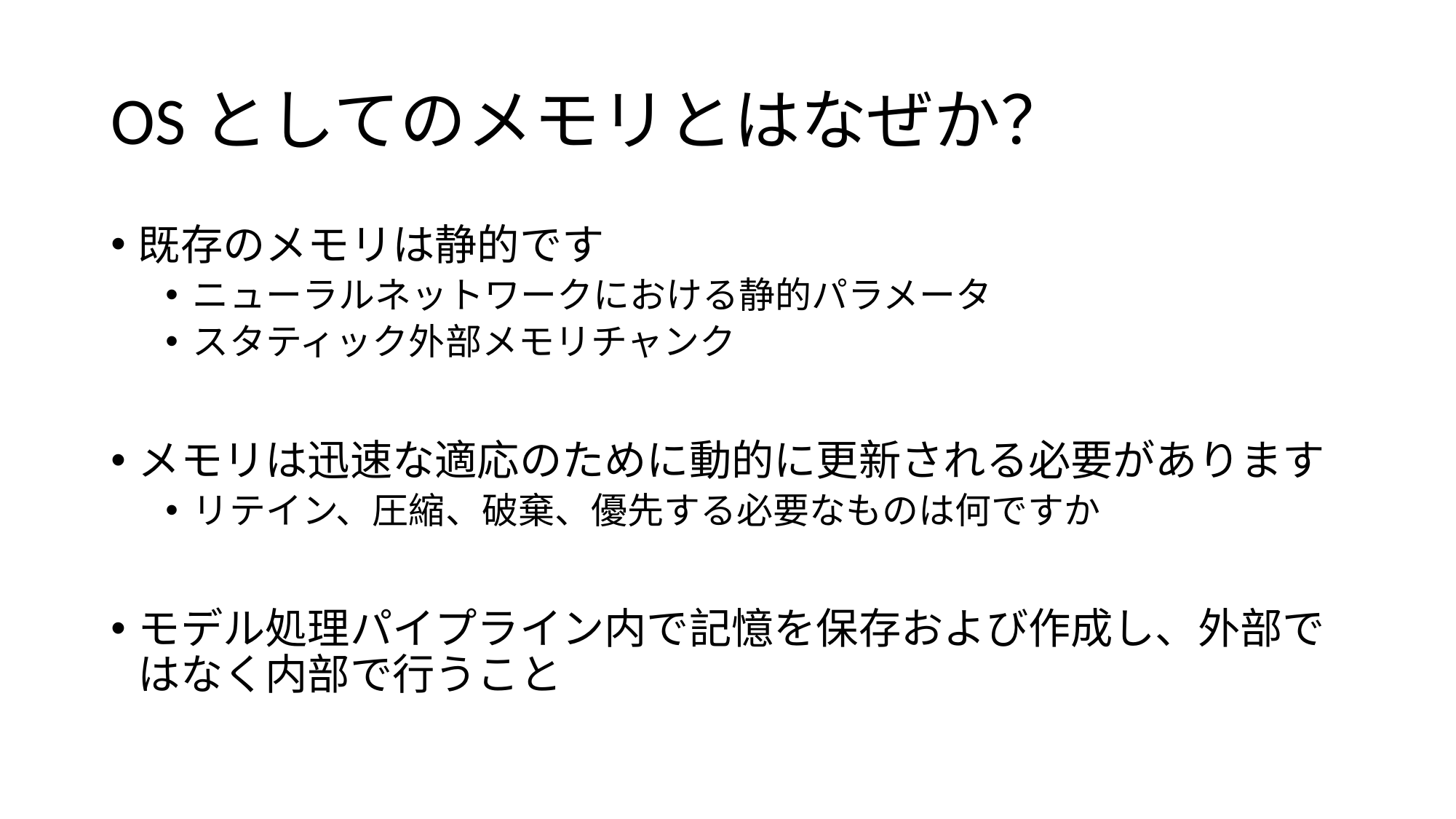

# OSとしてのメモリとはなぜか？
既存のメモリは静的です
ニューラルネットワークにおける静的パラメータ
スタティック外部メモリチャンク

メモリは迅速な適応のために動的に更新される必要があります
リテイン、圧縮、破棄、優先する必要なものは何ですか

モデル処理パイプライン内で記憶を保存および作成し、外部ではなく内部で行うこと